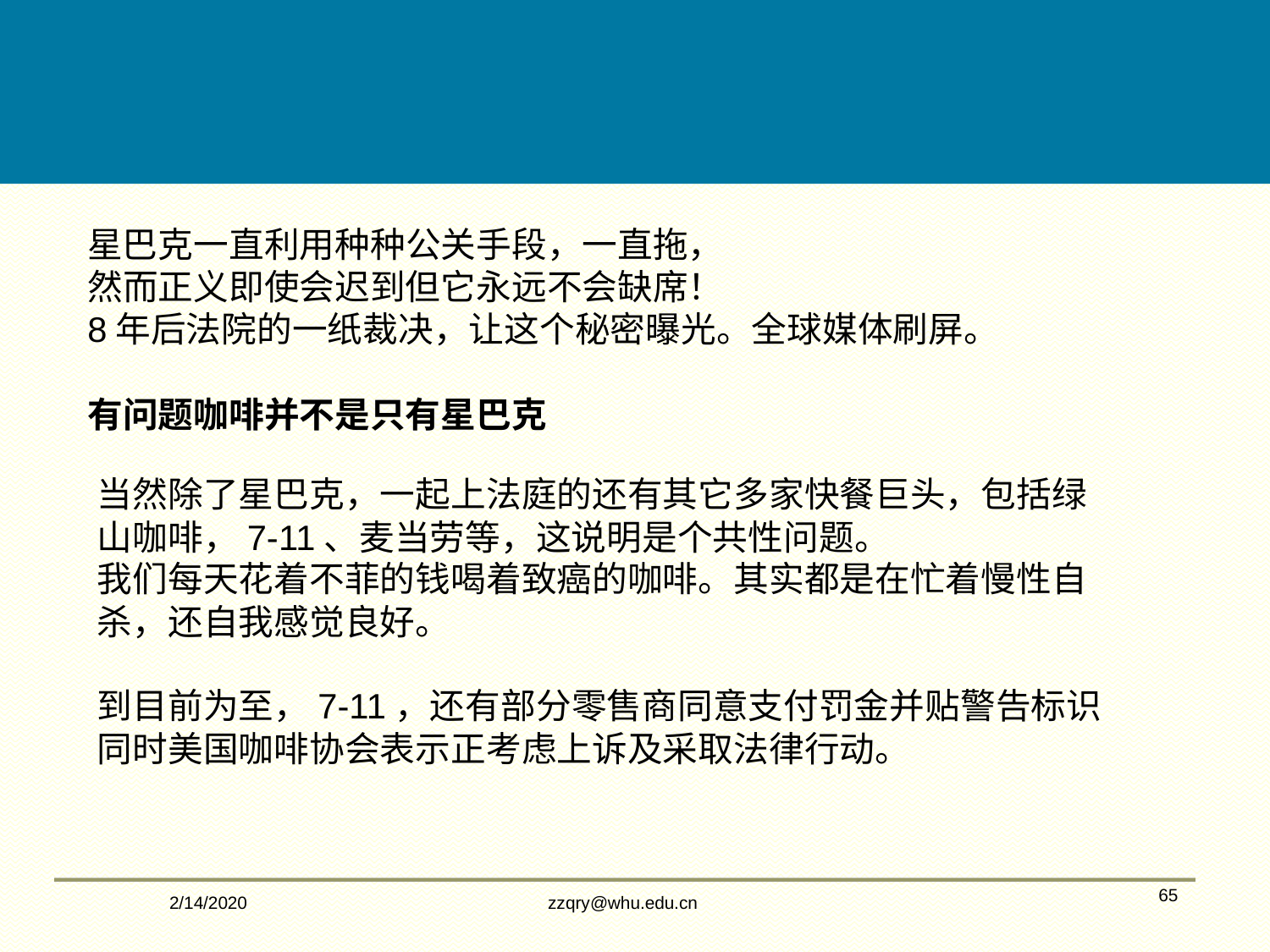

星巴克一直利用种种公关手段，一直拖，
然而正义即使会迟到但它永远不会缺席！
8年后法院的一纸裁决，让这个秘密曝光。全球媒体刷屏。
有问题咖啡并不是只有星巴克
当然除了星巴克，一起上法庭的还有其它多家快餐巨头，包括绿山咖啡，7-11、麦当劳等，这说明是个共性问题。
我们每天花着不菲的钱喝着致癌的咖啡。其实都是在忙着慢性自杀，还自我感觉良好。

到目前为至，7-11，还有部分零售商同意支付罚金并贴警告标识
同时美国咖啡协会表示正考虑上诉及采取法律行动。
2/14/2020
zzqry@whu.edu.cn
65